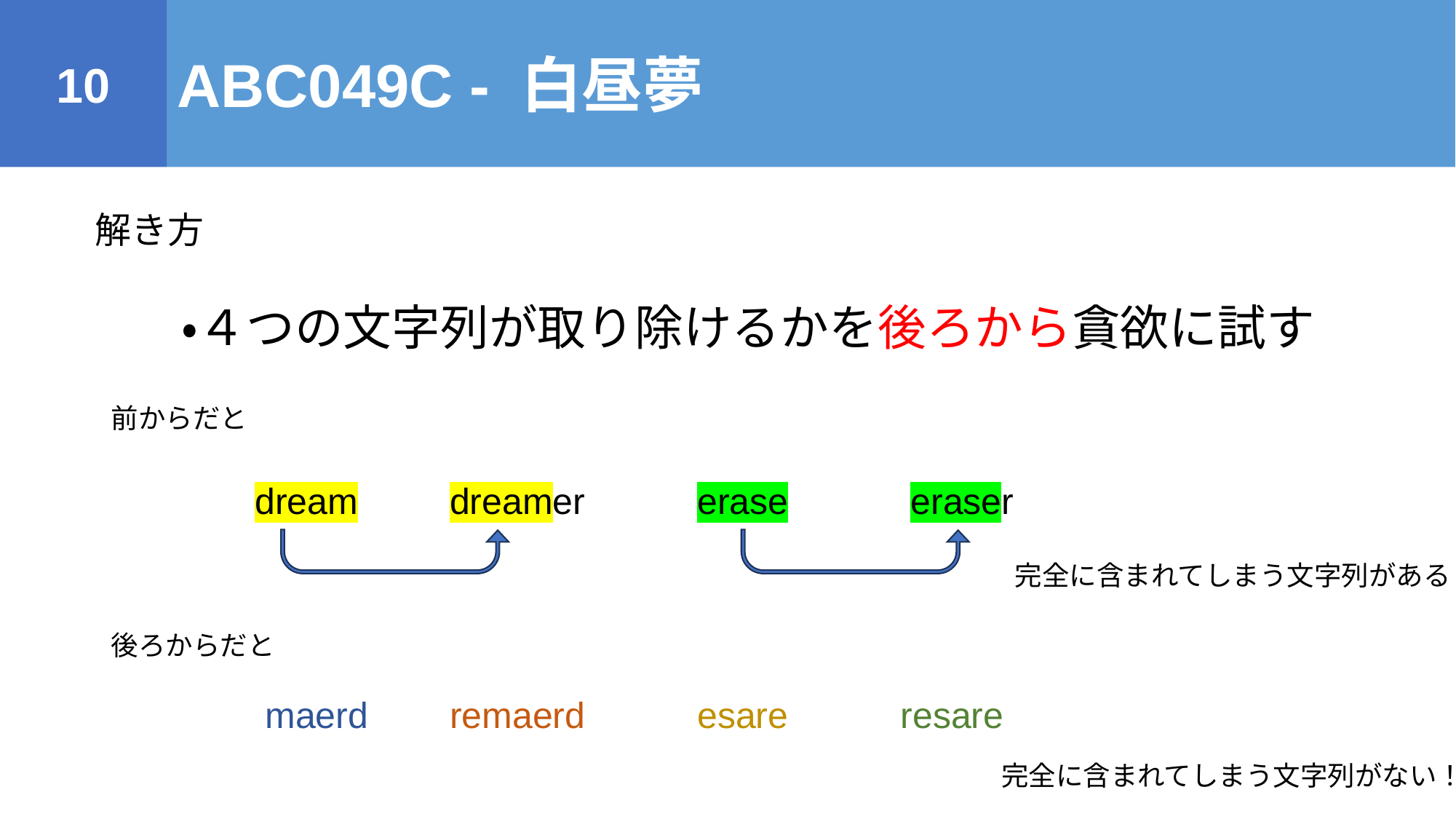

10
ABC049C - 白昼夢
解き方
・４つの文字列が取り除けるかを後ろから貪欲に試す
前からだと
dream         dreamer           erase            eraser

完全に含まれてしまう文字列がある
後ろからだと
maerd        remaerd           esare           resare
完全に含まれてしまう文字列がない！